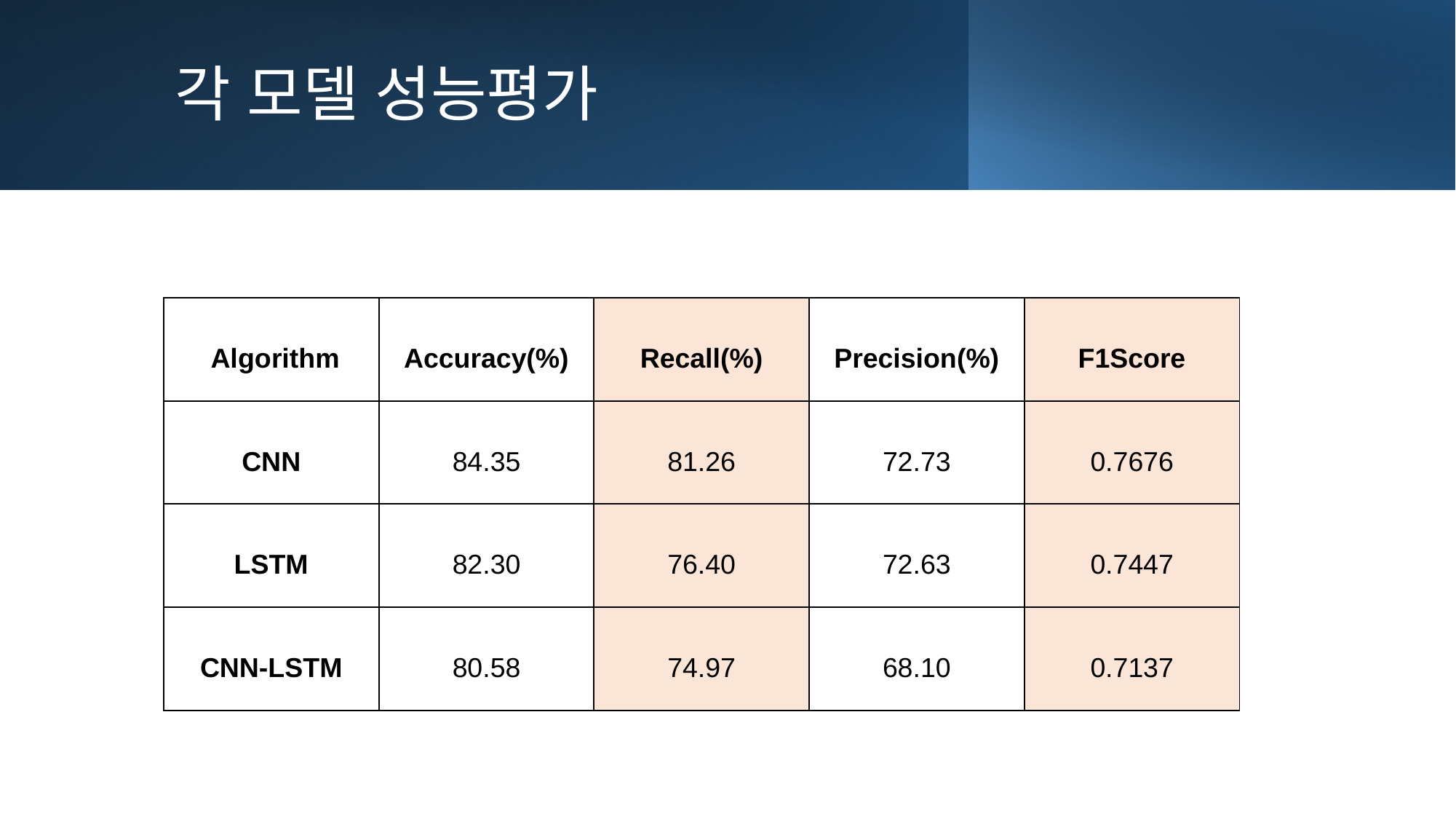

# 각 모델 성능평가
| Algorithm | Accuracy(%) | Recall(%) | Precision(%) | F1Score |
| --- | --- | --- | --- | --- |
| CNN | 84.35 | 81.26 | 72.73 | 0.7676 |
| LSTM | 82.30 | 76.40 | 72.63 | 0.7447 |
| CNN-LSTM | 80.58 | 74.97 | 68.10 | 0.7137 |